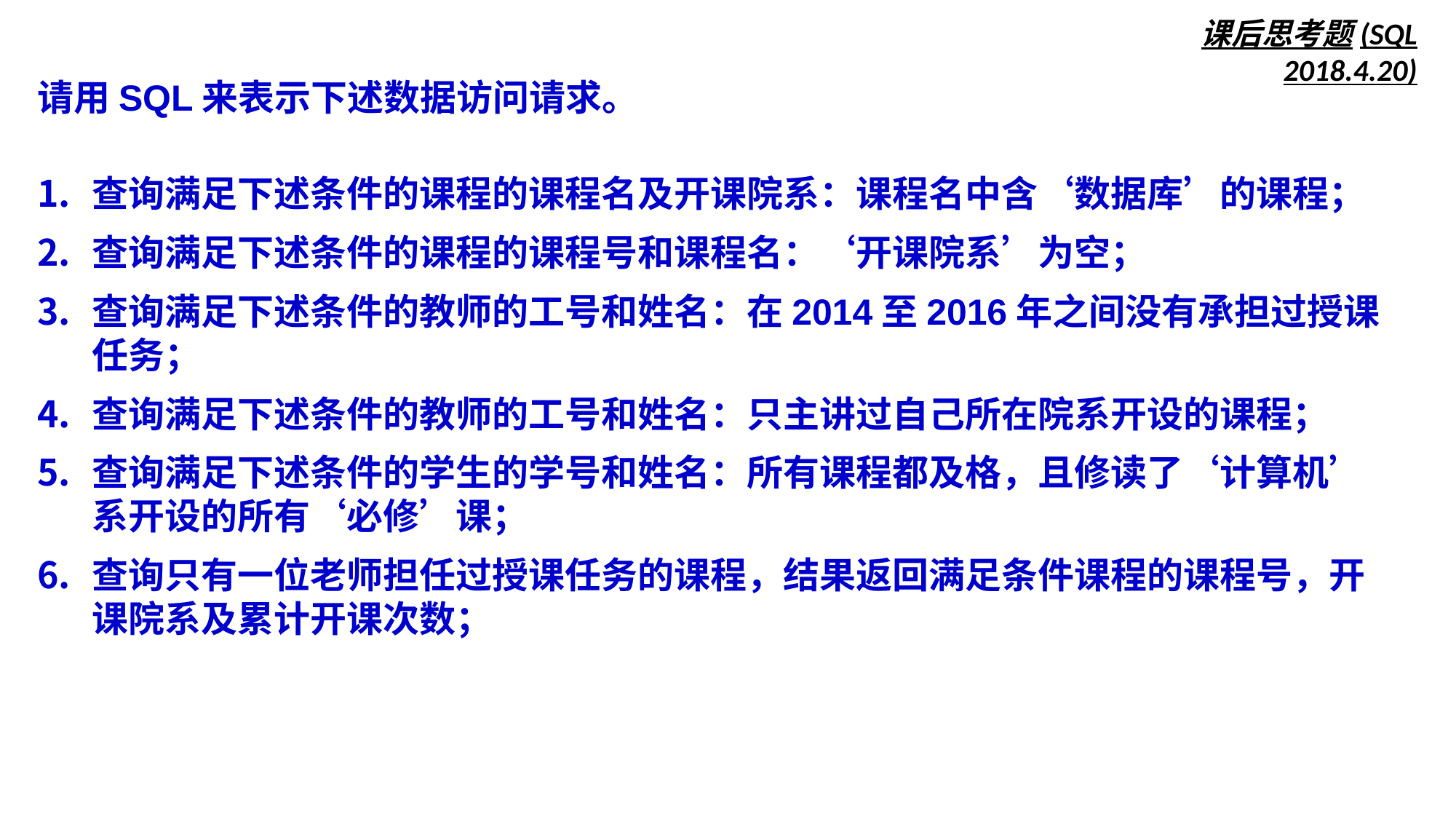

课后思考题(SQL 2018.4.20)
请用SQL来表示下述数据访问请求。

查询满足下述条件的课程的课程名及开课院系：课程名中含‘数据库’的课程；
查询满足下述条件的课程的课程号和课程名：‘开课院系’为空；
查询满足下述条件的教师的工号和姓名：在2014至2016年之间没有承担过授课任务；
查询满足下述条件的教师的工号和姓名：只主讲过自己所在院系开设的课程；
查询满足下述条件的学生的学号和姓名：所有课程都及格，且修读了‘计算机’系开设的所有‘必修’课；
查询只有一位老师担任过授课任务的课程，结果返回满足条件课程的课程号，开课院系及累计开课次数；